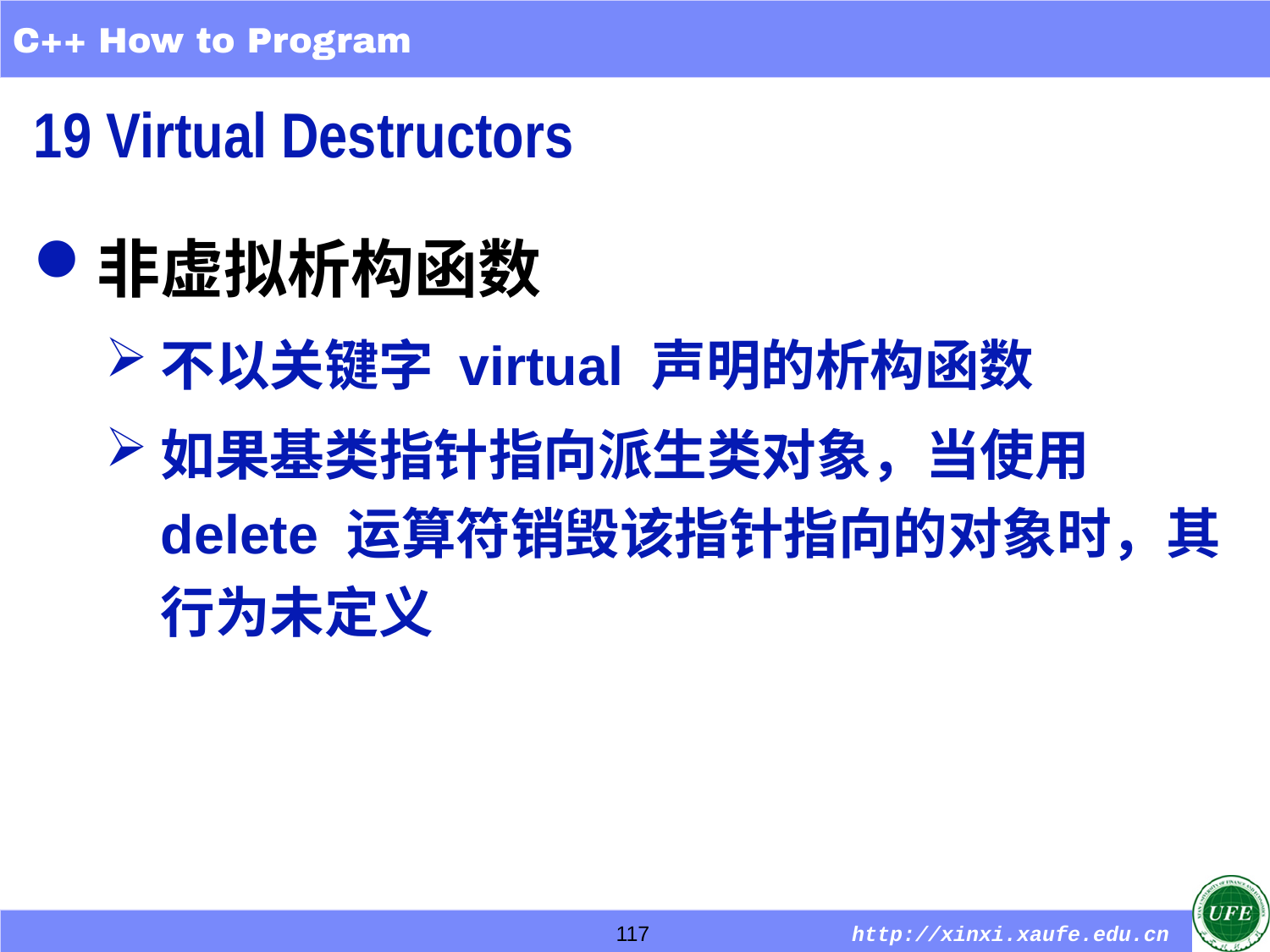

19 Virtual Destructors
非虚拟析构函数
不以关键字 virtual 声明的析构函数
如果基类指针指向派生类对象，当使用 delete 运算符销毁该指针指向的对象时，其行为未定义
117